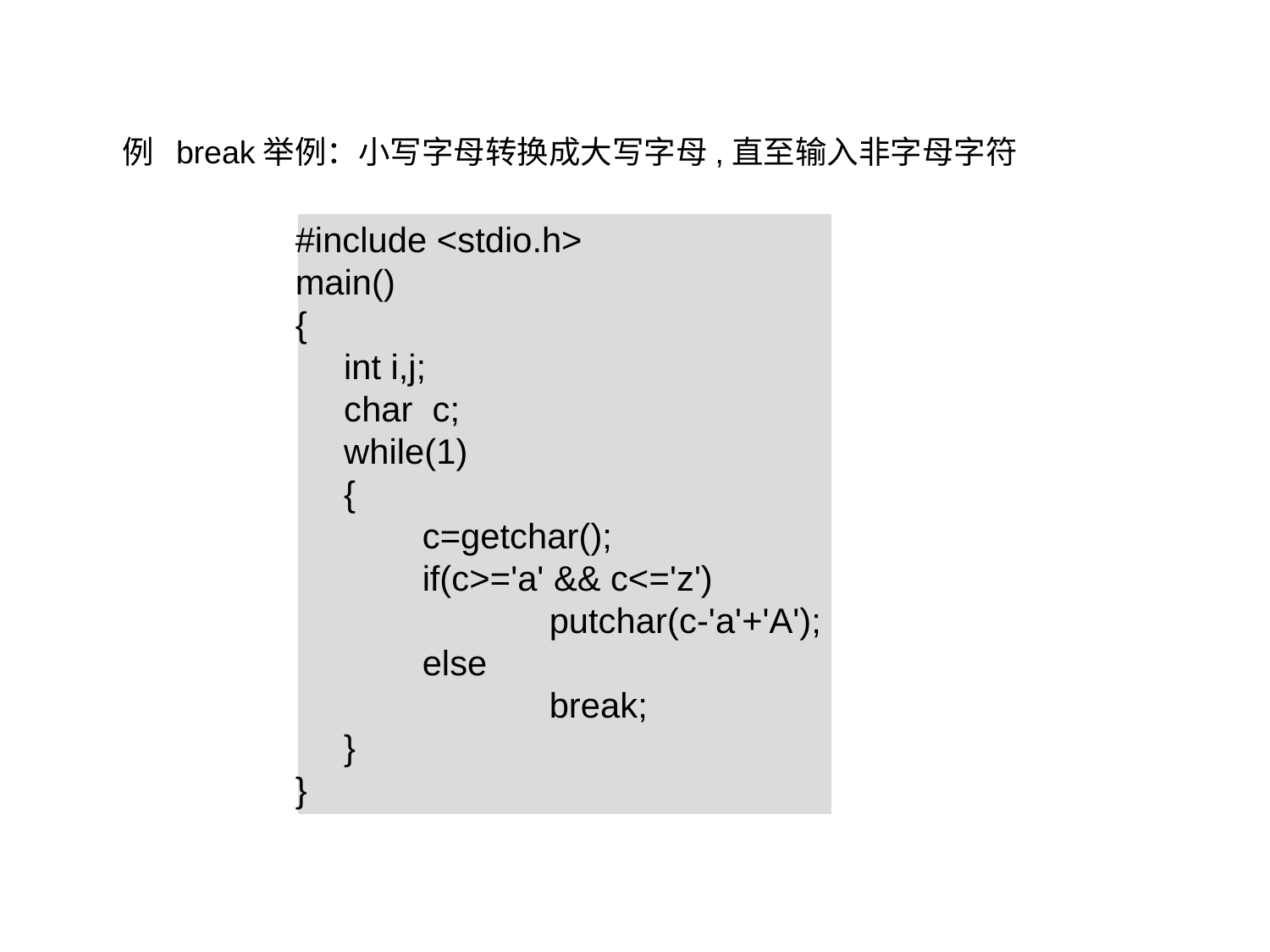

例  break举例：小写字母转换成大写字母,直至输入非字母字符
#include <stdio.h>
main()
{
     int i,j;
     char  c;
     while(1)
     {
	c=getchar();
	if(c>='a' && c<='z')
		putchar(c-'a'+'A');
	else
		break;
     }
}